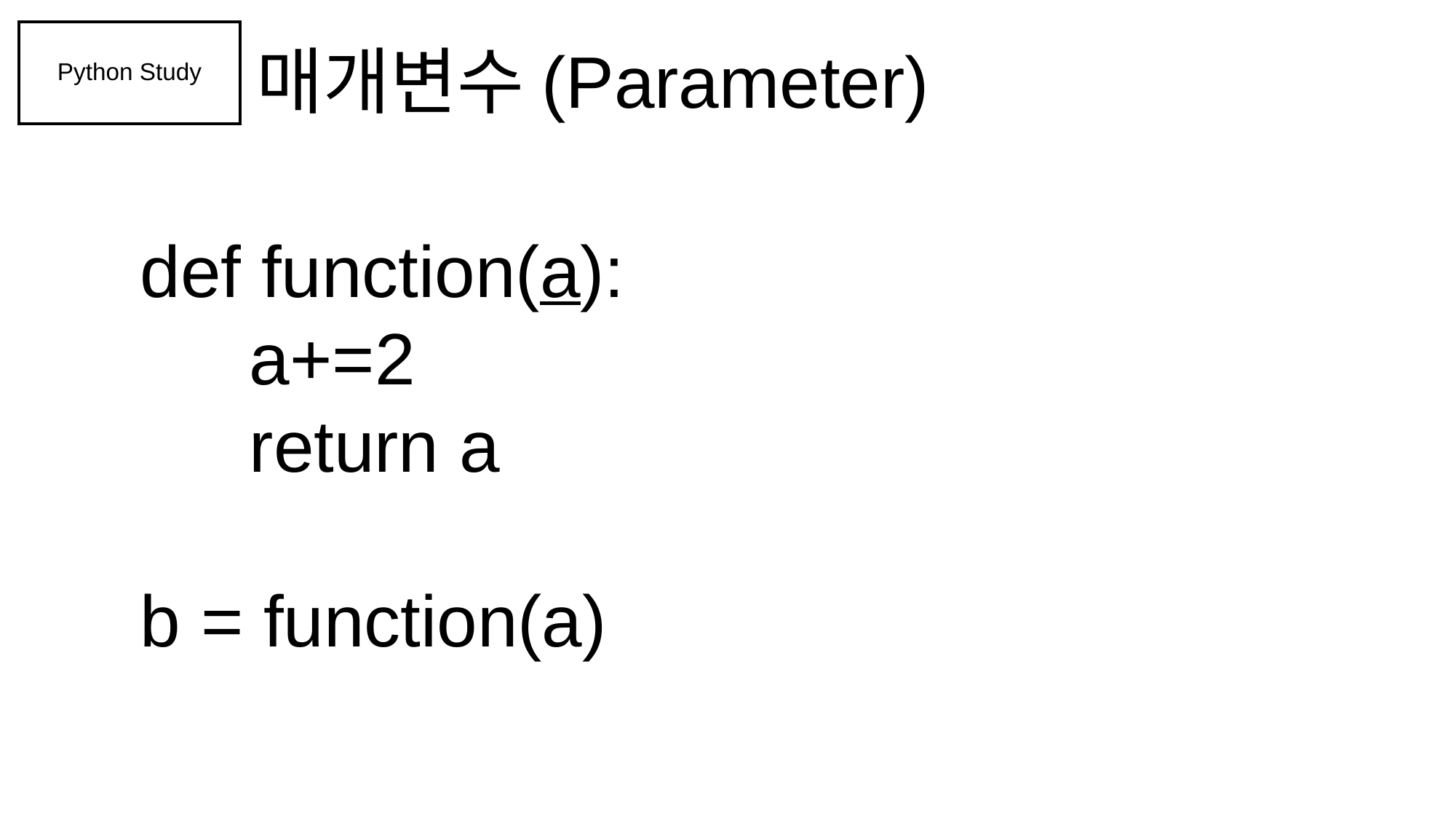

Python Study
매개변수(Parameter)
def function(a):
	a+=2
	return a

b = function(a)